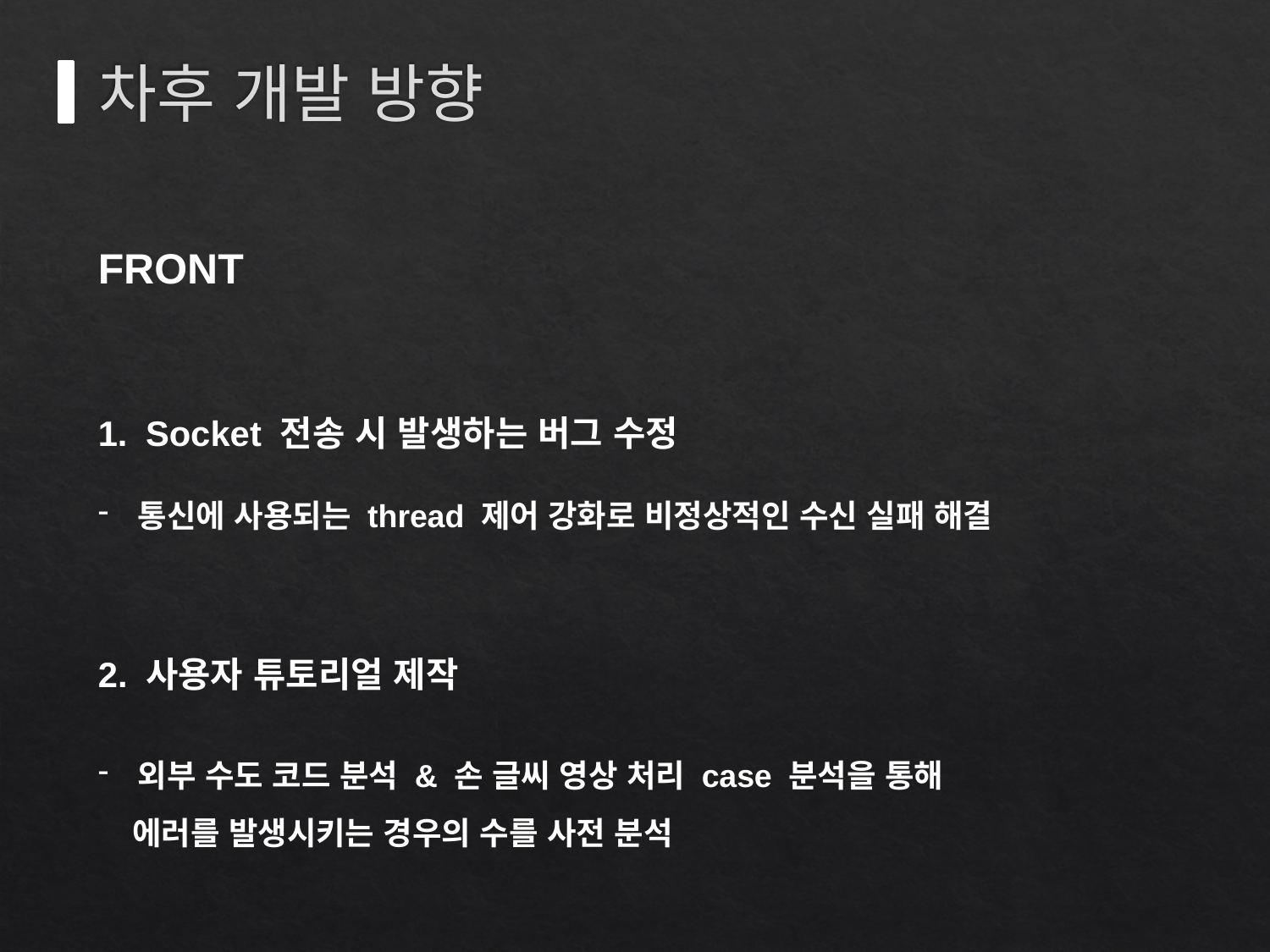

# 차후 개발 방향

FRONT

Socket 전송 시 발생하는 버그 수정

통신에 사용되는 thread 제어 강화로 비정상적인 수신 실패 해결

2. 사용자 튜토리얼 제작

외부 수도 코드 분석 & 손 글씨 영상 처리 case 분석을 통해
   에러를 발생시키는 경우의 수를 사전 분석